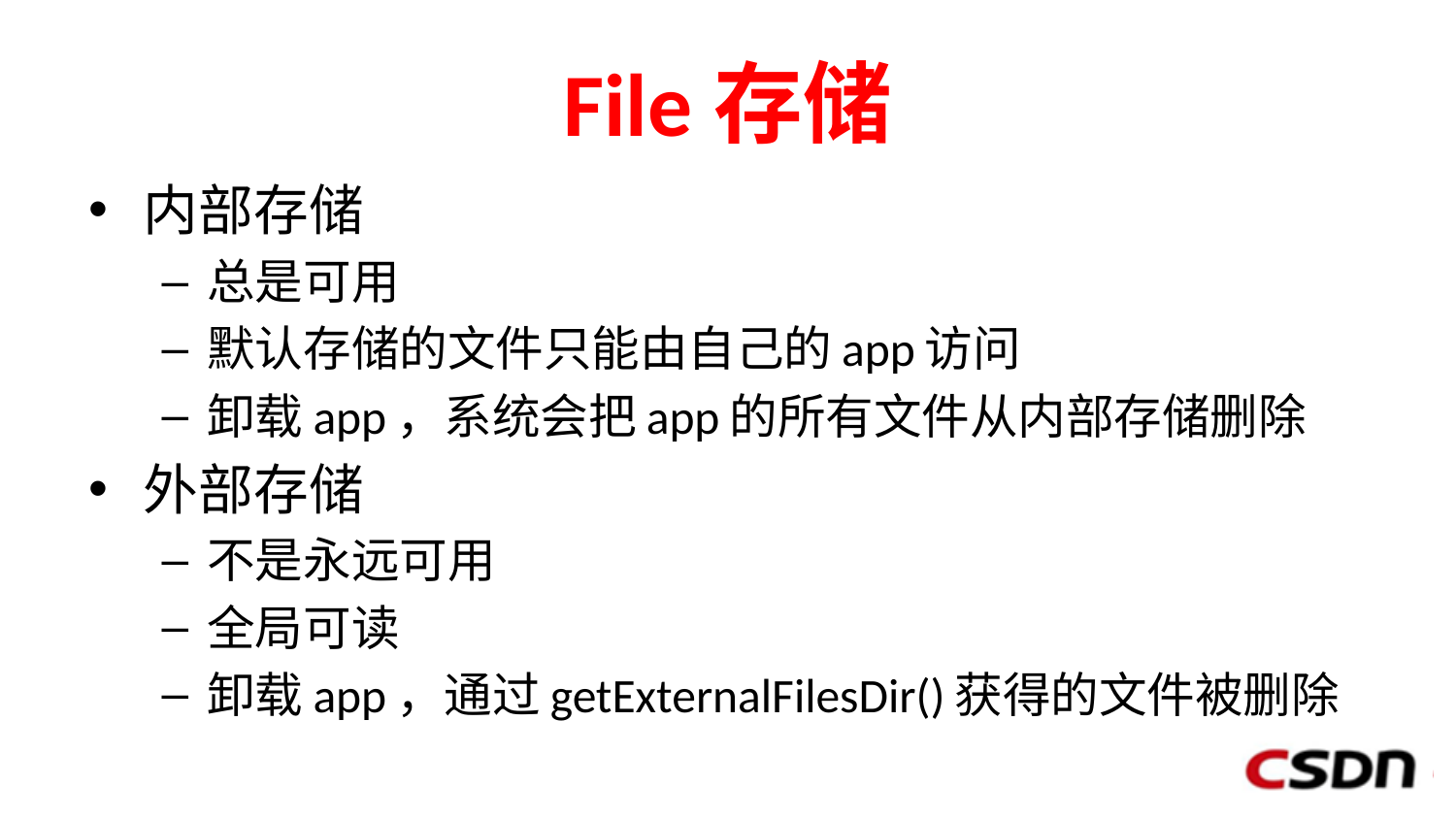

# File存储
内部存储
总是可用
默认存储的文件只能由自己的app访问
卸载app，系统会把app的所有文件从内部存储删除
外部存储
不是永远可用
全局可读
卸载app，通过getExternalFilesDir()获得的文件被删除